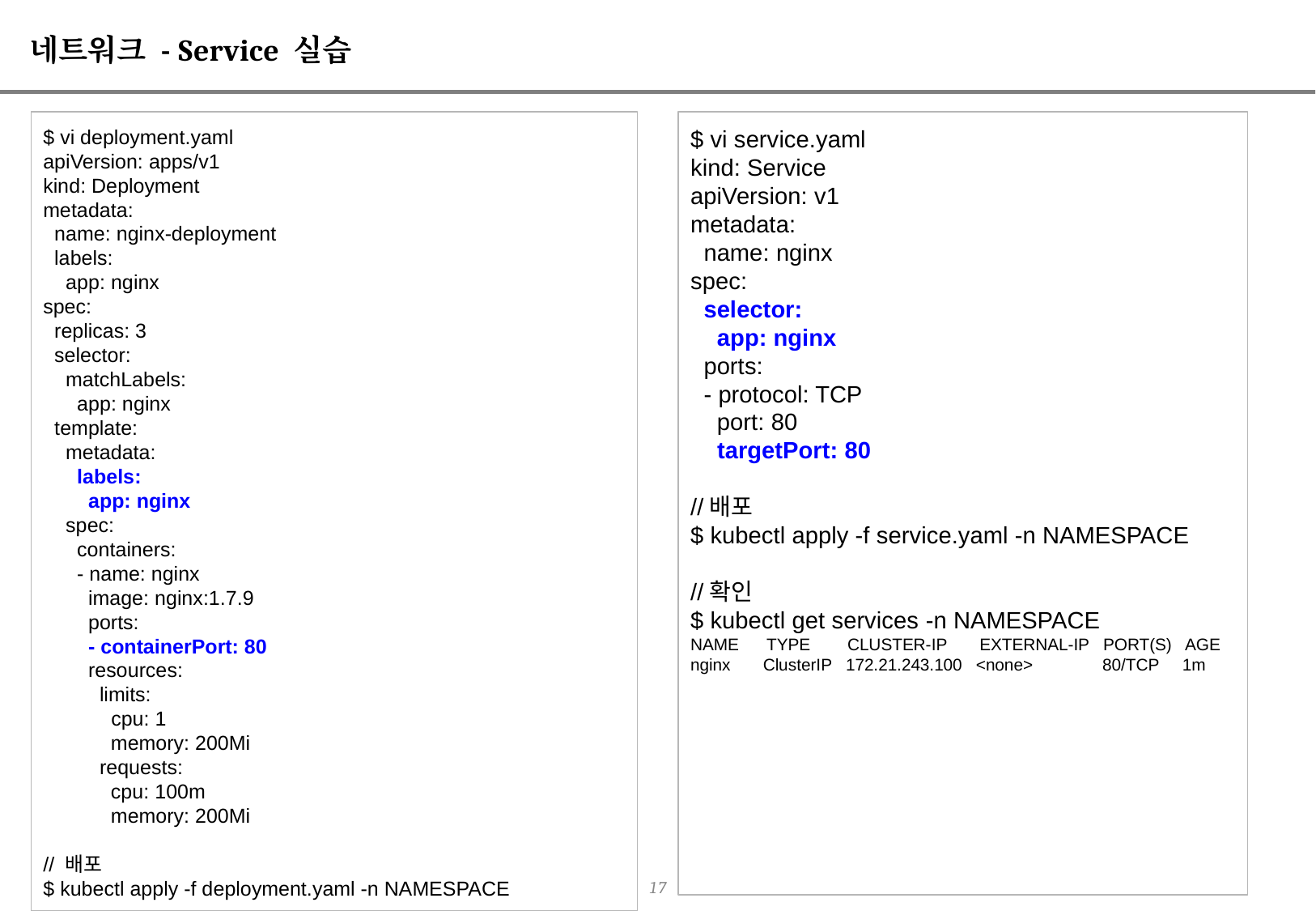

# 네트워크 - Service 실습
$ vi deployment.yaml
apiVersion: apps/v1
kind: Deployment
metadata:
  name: nginx-deployment
  labels:
    app: nginx
spec:
  replicas: 3
  selector:
    matchLabels:
      app: nginx
  template:
    metadata:
      labels:
        app: nginx
    spec:
      containers:
      - name: nginx
        image: nginx:1.7.9
        ports:
        - containerPort: 80
        resources:
          limits:
            cpu: 1
            memory: 200Mi
          requests:
            cpu: 100m
            memory: 200Mi

// 배포
$ kubectl apply -f deployment.yaml -n NAMESPACE
$ vi service.yaml
kind: Service
apiVersion: v1
metadata:
  name: nginx
spec:
  selector:
    app: nginx
  ports:
  - protocol: TCP
    port: 80
    targetPort: 80

//배포
$ kubectl apply -f service.yaml -n NAMESPACE

//확인
$ kubectl get services -n NAMESPACE
NAME      TYPE        CLUSTER-IP       EXTERNAL-IP   PORT(S)   AGE
nginx       ClusterIP   172.21.243.100   <none>               80/TCP     1m